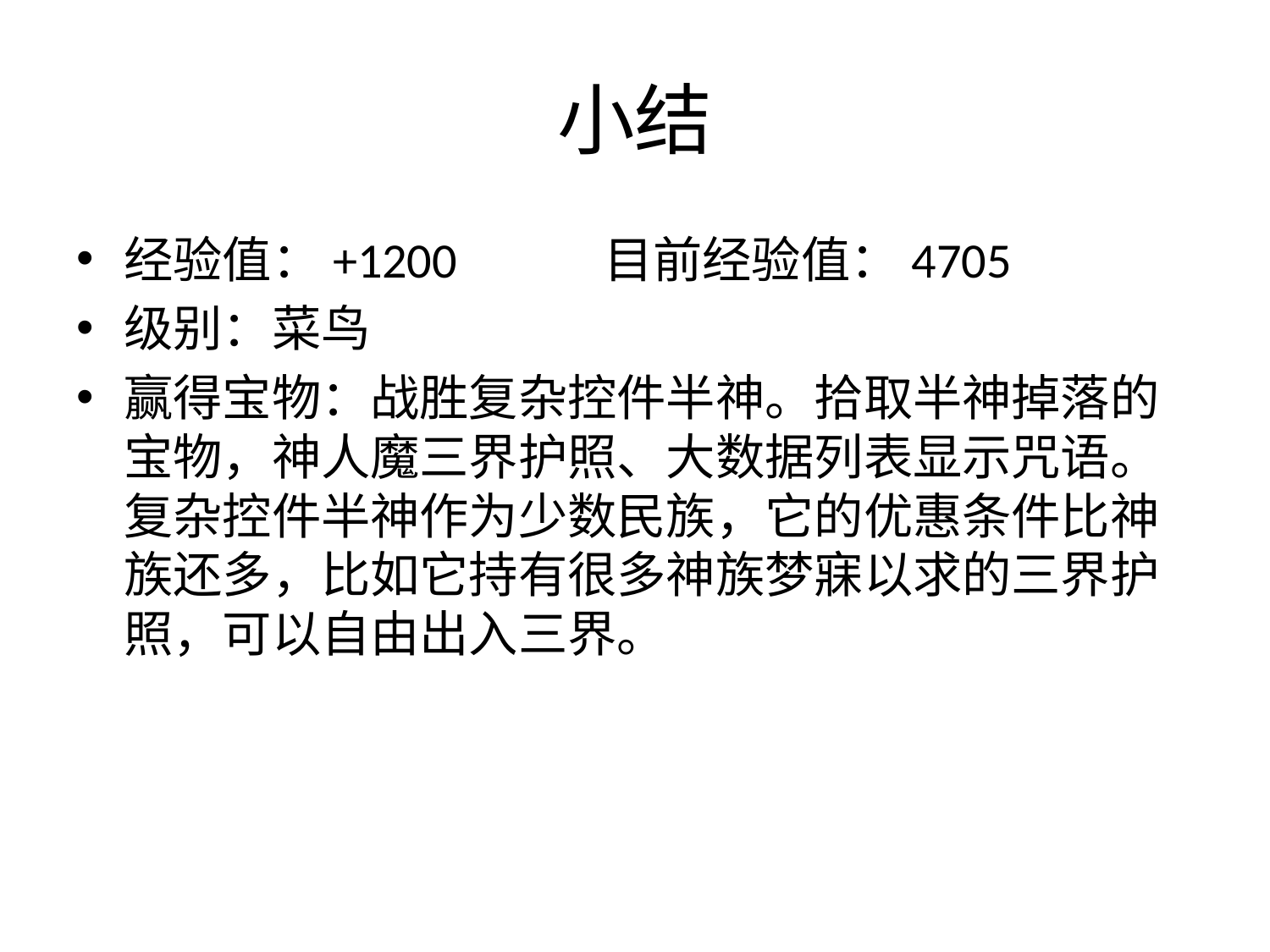

# 小结
经验值：+1200            目前经验值：4705
级别：菜鸟
赢得宝物：战胜复杂控件半神。拾取半神掉落的宝物，神人魔三界护照、大数据列表显示咒语。复杂控件半神作为少数民族，它的优惠条件比神族还多，比如它持有很多神族梦寐以求的三界护照，可以自由出入三界。